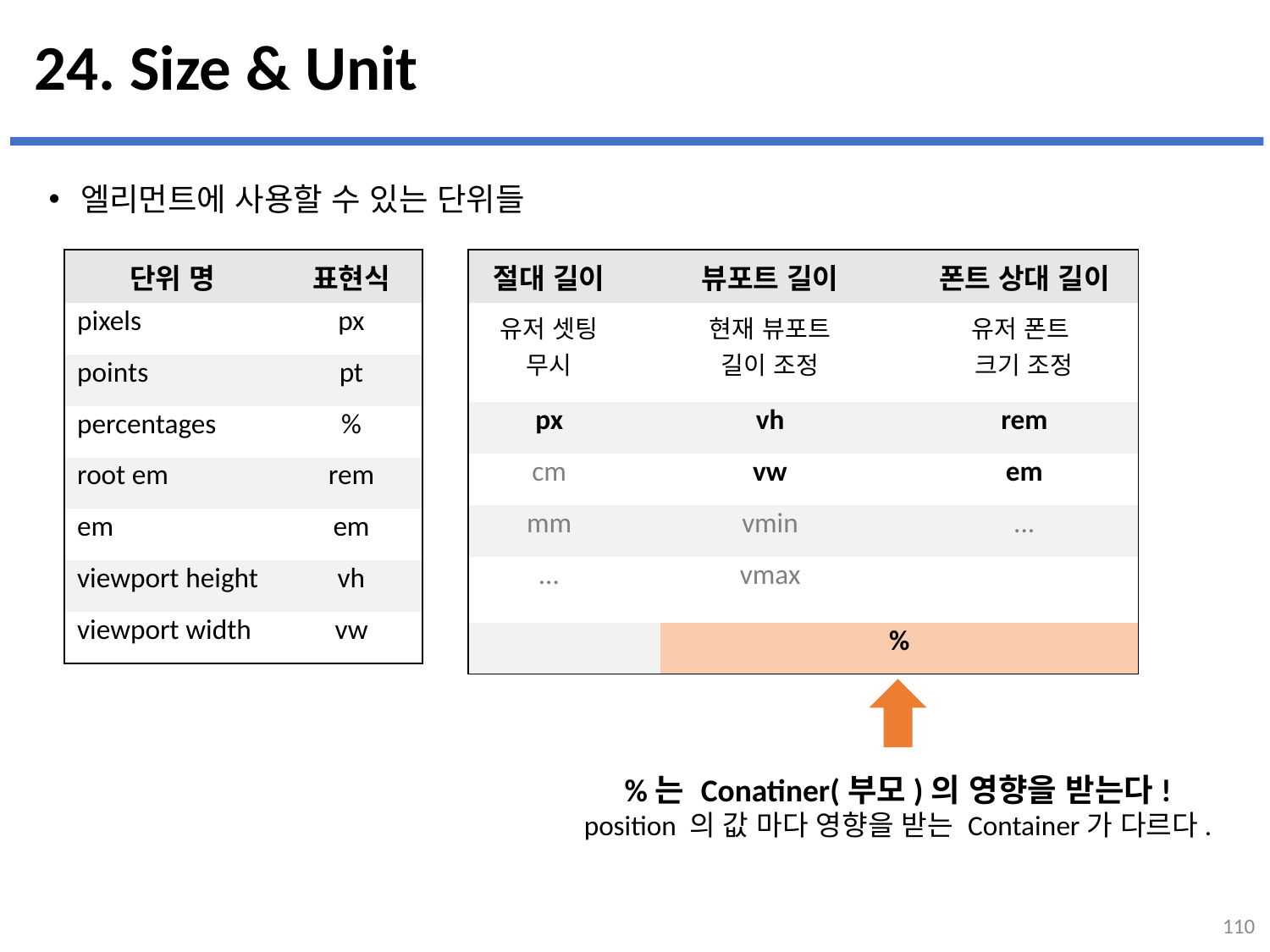

# 24. Size & Unit
엘리먼트에 사용할 수 있는 단위들
| 단위 명 | 표현식 |
| --- | --- |
| pixels | px |
| points | pt |
| percentages | % |
| root em | rem |
| em | em |
| viewport height | vh |
| viewport width | vw |
| 절대 길이 |  | 뷰포트 길이 |  | 폰트 상대 길이 |
| --- | --- | --- | --- | --- |
| 유저 셋팅 무시 |  | 현재 뷰포트 길이 조정 |  | 유저 폰트 크기 조정 |
|  |  |  |  |  |
| px |  | vh |  | rem |
| cm |  | vw |  | em |
| mm |  | vmin |  | ... |
| ... |  | vmax |  |  |
|  |  |  |  |  |
|  |  | % |  |  |

%는 Conatiner(부모)의 영향을 받는다!
position 의 값 마다 영향을 받는 Container가 다르다.
110